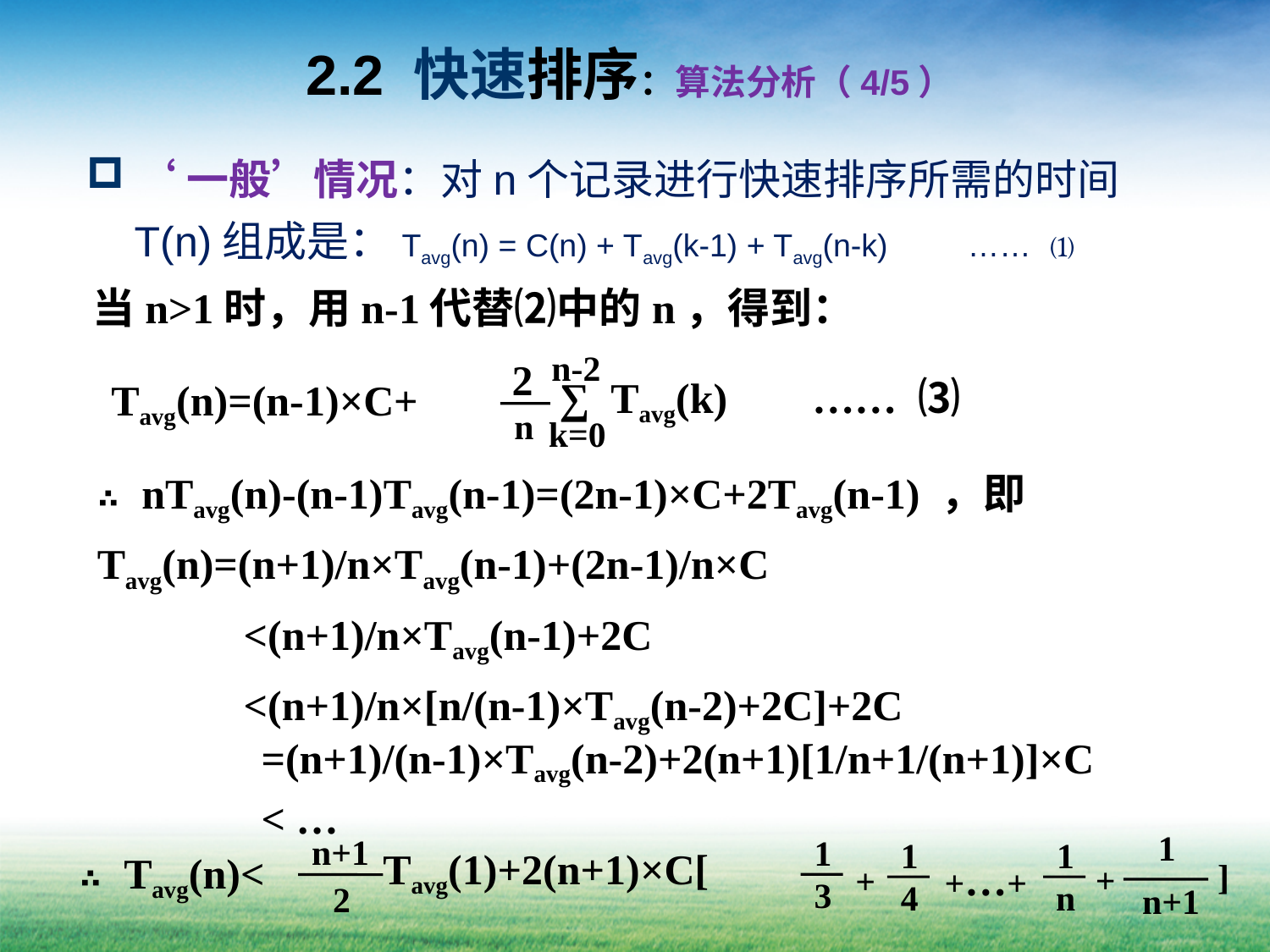

# 2.2 快速排序：算法分析（4/5）
‘一般’情况：对n个记录进行快速排序所需的时间T(n)组成是：Tavg(n) = C(n) + Tavg(k-1) + Tavg(n-k)         ……  ⑴
    当n>1时，用n-1代替⑵中的n，得到：
n-2
2

n
∑  Tavg(k)        ……  ⑶
Tavg(n)=(n-1)×C+
k=0
∴  nTavg(n)-(n-1)Tavg(n-1)=(2n-1)×C+2Tavg(n-1) ，即
Tavg(n)=(n+1)/n×Tavg(n-1)+(2n-1)/n×C
<(n+1)/n×Tavg(n-1)+2C
<(n+1)/n×[n/(n-1)×Tavg(n-2)+2C]+2C
=(n+1)/(n-1)×Tavg(n-2)+2(n+1)[1/n+1/(n+1)]×C
< …
1
n+1

1
3

1
4

+
1
n

+…+
]
+
n+1
2

Tavg(1)+2(n+1)×C[
∴  Tavg(n)<